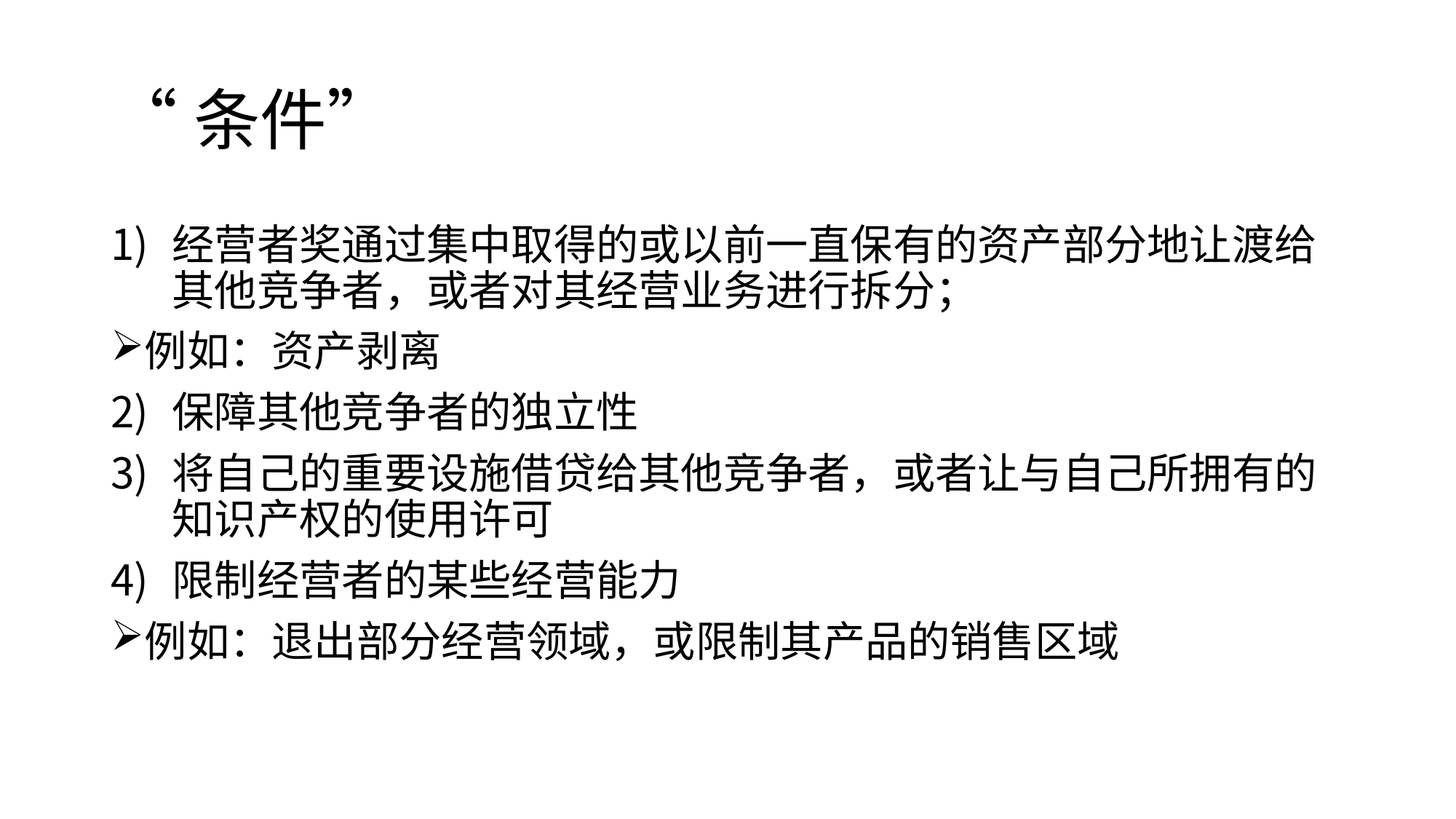

# “条件”
经营者奖通过集中取得的或以前一直保有的资产部分地让渡给其他竞争者，或者对其经营业务进行拆分；
例如：资产剥离
保障其他竞争者的独立性
将自己的重要设施借贷给其他竞争者，或者让与自己所拥有的知识产权的使用许可
限制经营者的某些经营能力
例如：退出部分经营领域，或限制其产品的销售区域